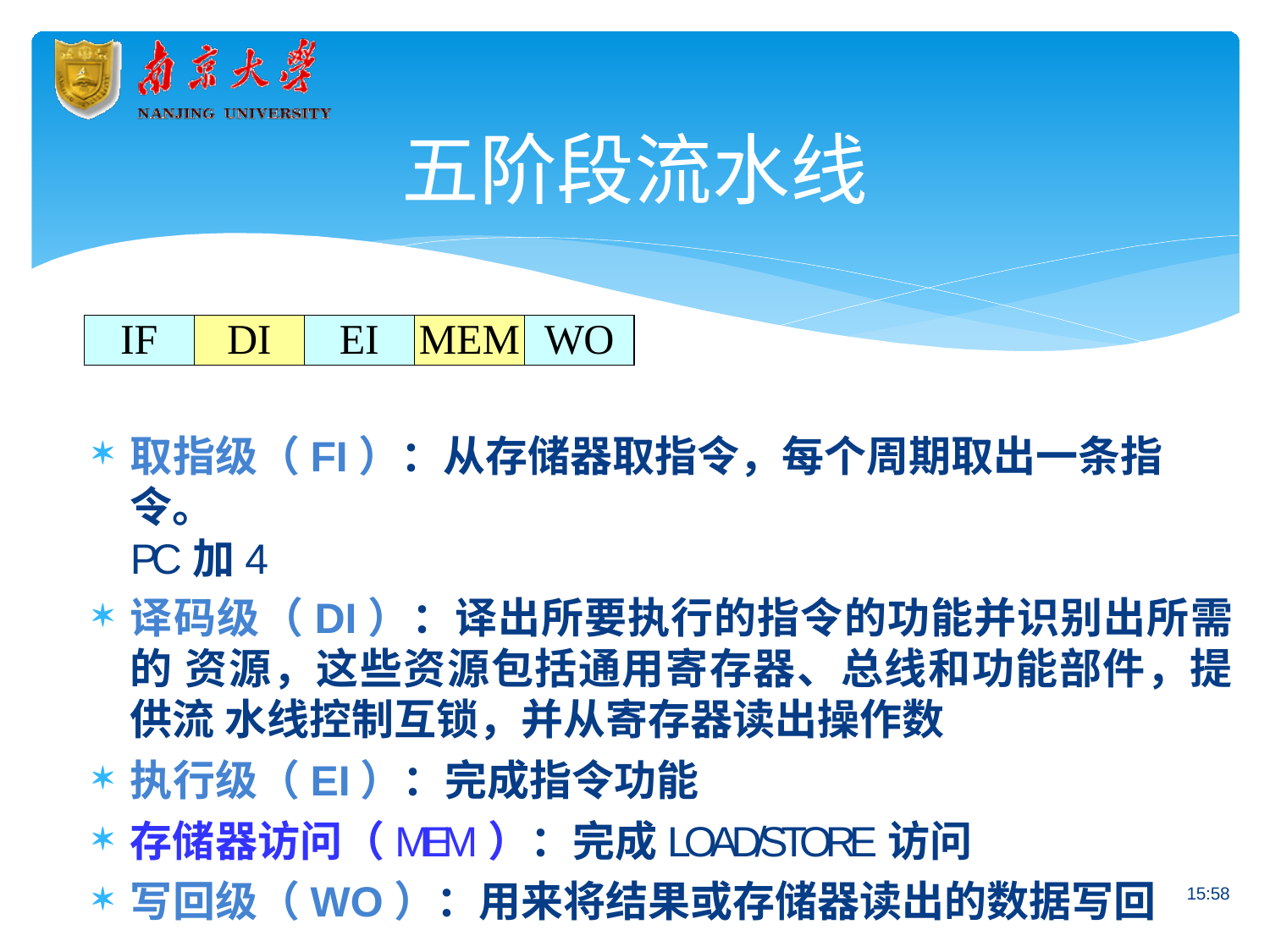

# 五阶段流水线
| IF | DI | EI | MEM | WO |
| --- | --- | --- | --- | --- |
取指级（FI）：从存储器取指令，每个周期取出一条指令。
PC加4
译码级（DI）：译出所要执行的指令的功能并识别出所需的 资源，这些资源包括通用寄存器、总线和功能部件，提供流 水线控制互锁，并从寄存器读出操作数
执行级（EI）：完成指令功能
存储器访问（MEM）：完成LOAD/STORE访问
写回级（WO）：用来将结果或存储器读出的数据写回
15:58